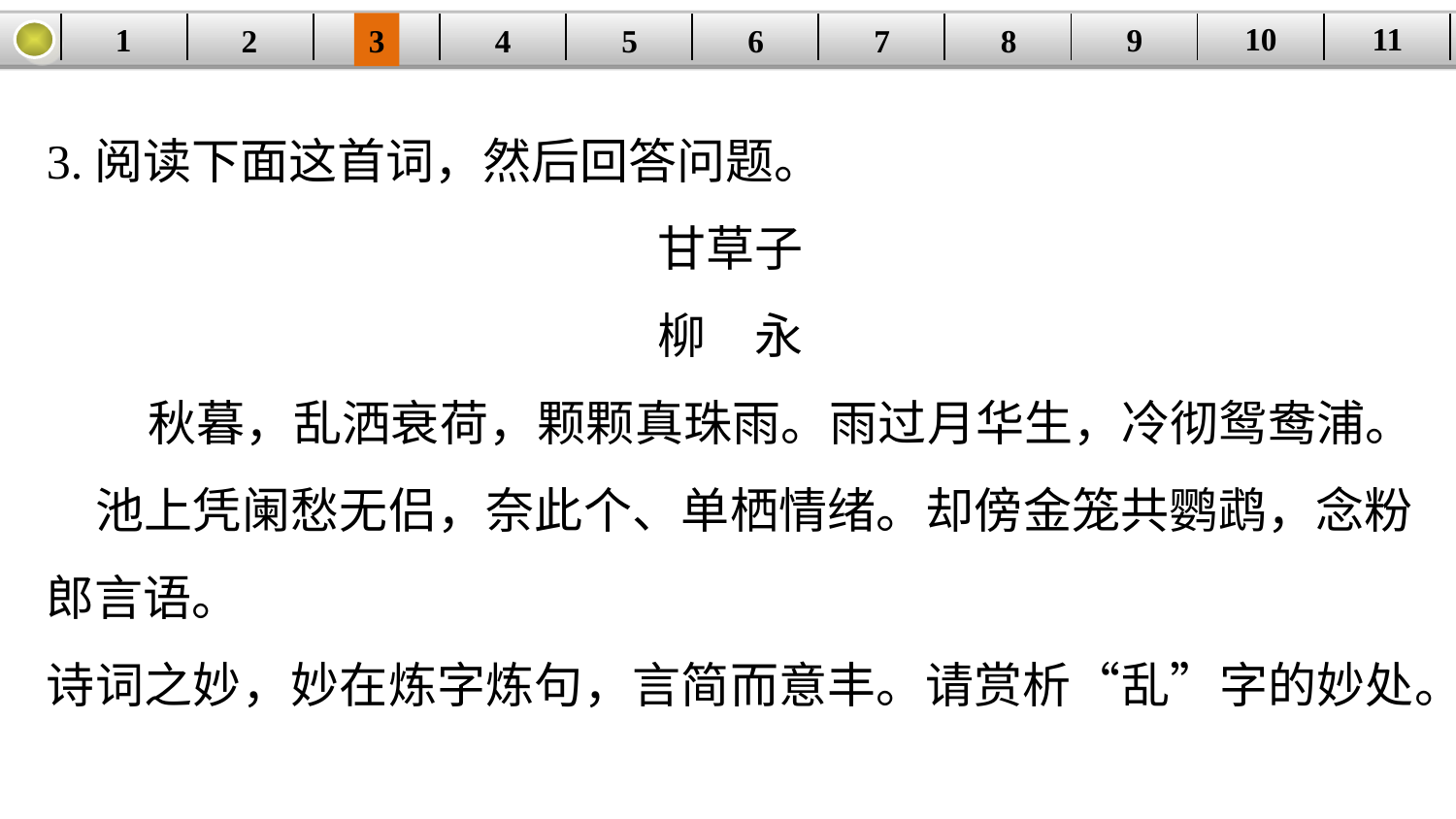

10

11
9
1
3
4
5
6
8
2
|  |  |  |  |  |  |  |  |  |  |  |
| --- | --- | --- | --- | --- | --- | --- | --- | --- | --- | --- |
7

3.阅读下面这首词，然后回答问题。
甘草子
柳　永
        秋暮，乱洒衰荷，颗颗真珠雨。雨过月华生，冷彻鸳鸯浦。　池上凭阑愁无侣，奈此个、单栖情绪。却傍金笼共鹦鹉，念粉郎言语。
诗词之妙，妙在炼字炼句，言简而意丰。请赏析“乱”字的妙处。